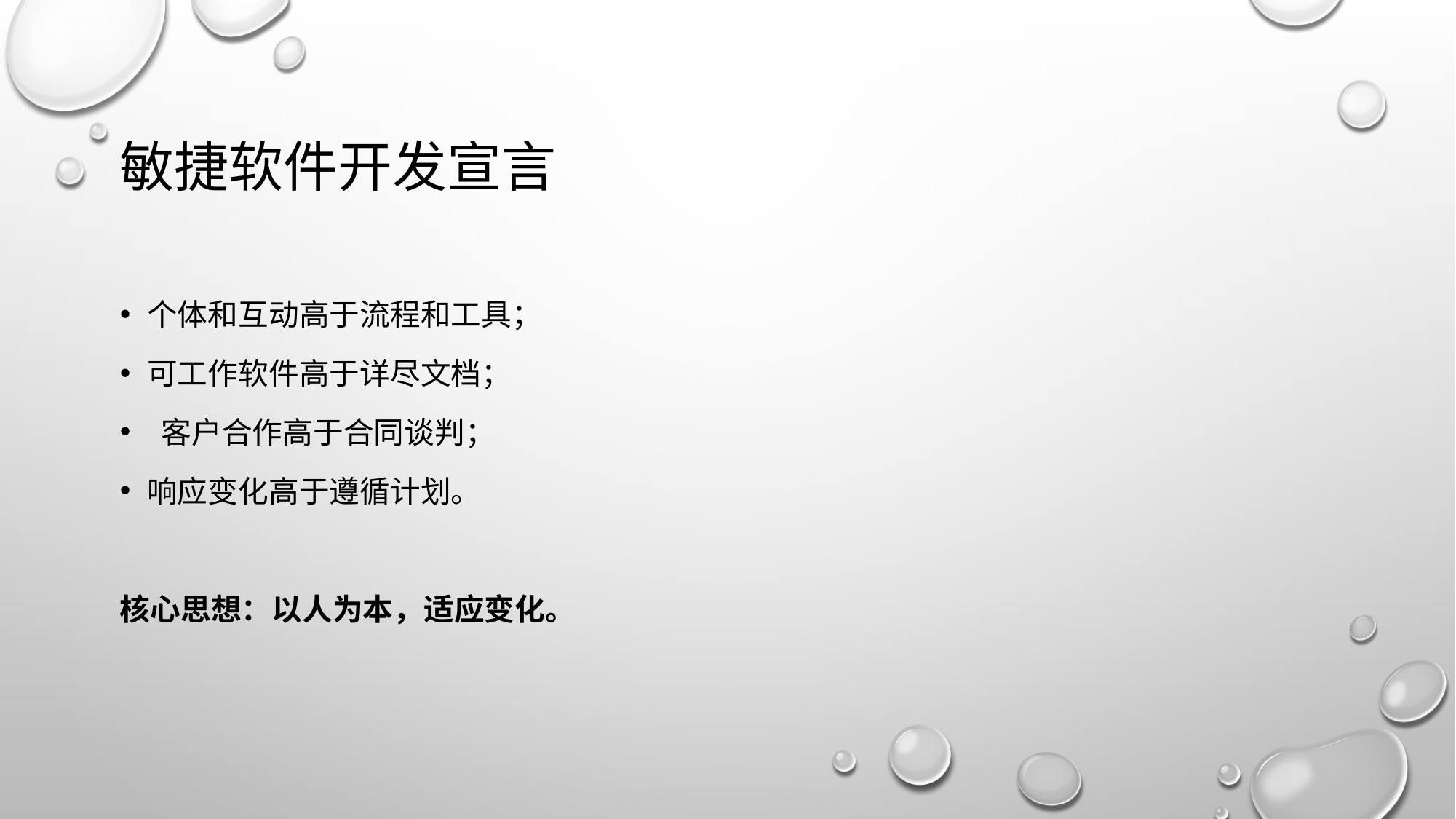

# 敏捷软件开发宣言
个体和互动高于流程和工具；
可工作软件高于详尽文档；
 客户合作高于合同谈判；
响应变化高于遵循计划。

核心思想：以人为本，适应变化。